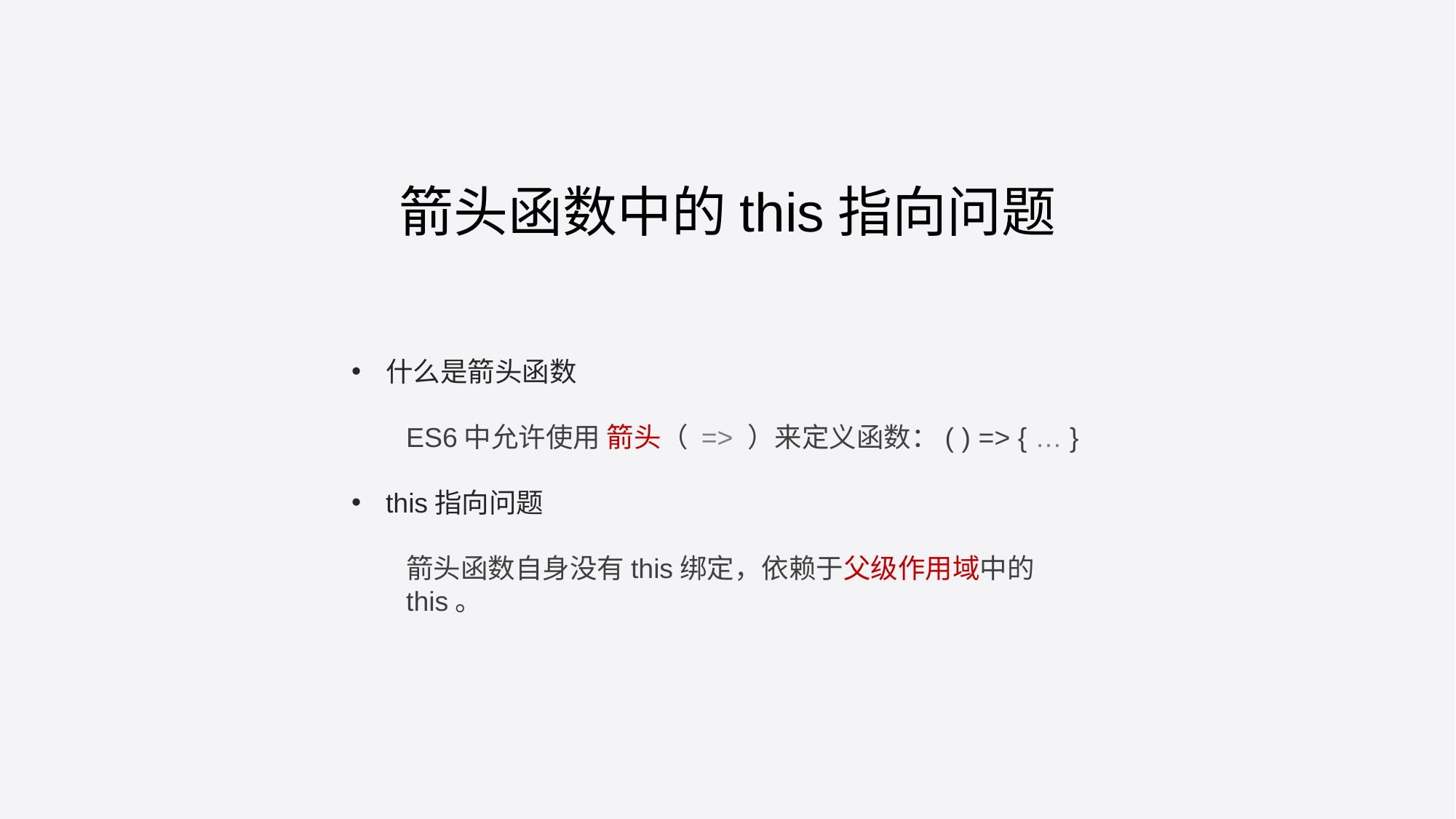

# 箭头函数中的this指向问题
什么是箭头函数

ES6中允许使用 箭头（ => ）来定义函数：( ) => { … }

this指向问题

箭头函数自身没有this绑定，依赖于父级作用域中的this。